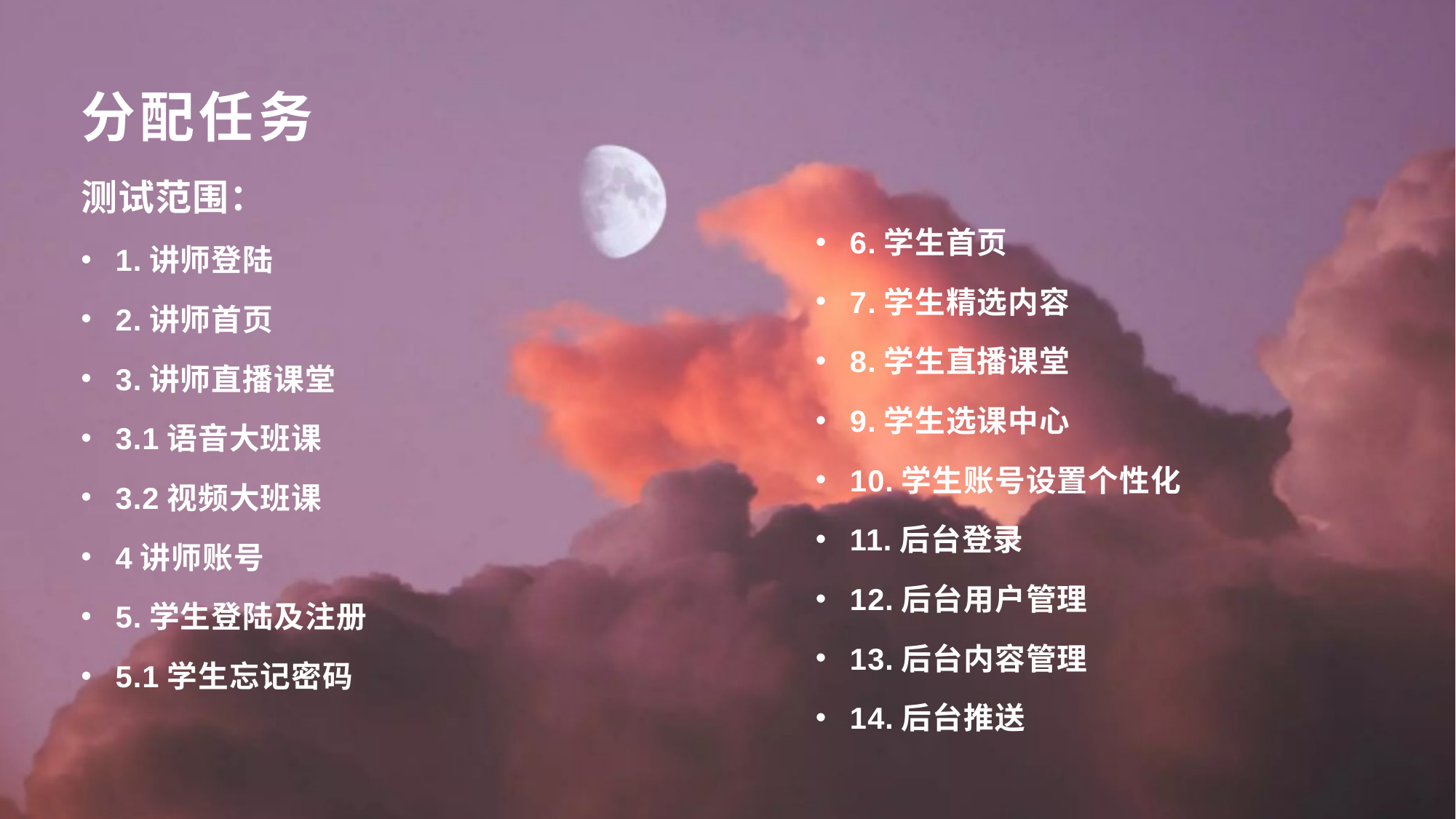

分配任务
测试范围：
1.讲师登陆
2.讲师首页
3.讲师直播课堂
3.1语音大班课
3.2视频大班课
4讲师账号
5.学生登陆及注册
5.1学生忘记密码

6.学生首页
7.学生精选内容
8.学生直播课堂
9.学生选课中心
10.学生账号设置个性化
11.后台登录
12.后台用户管理
13.后台内容管理
14.后台推送